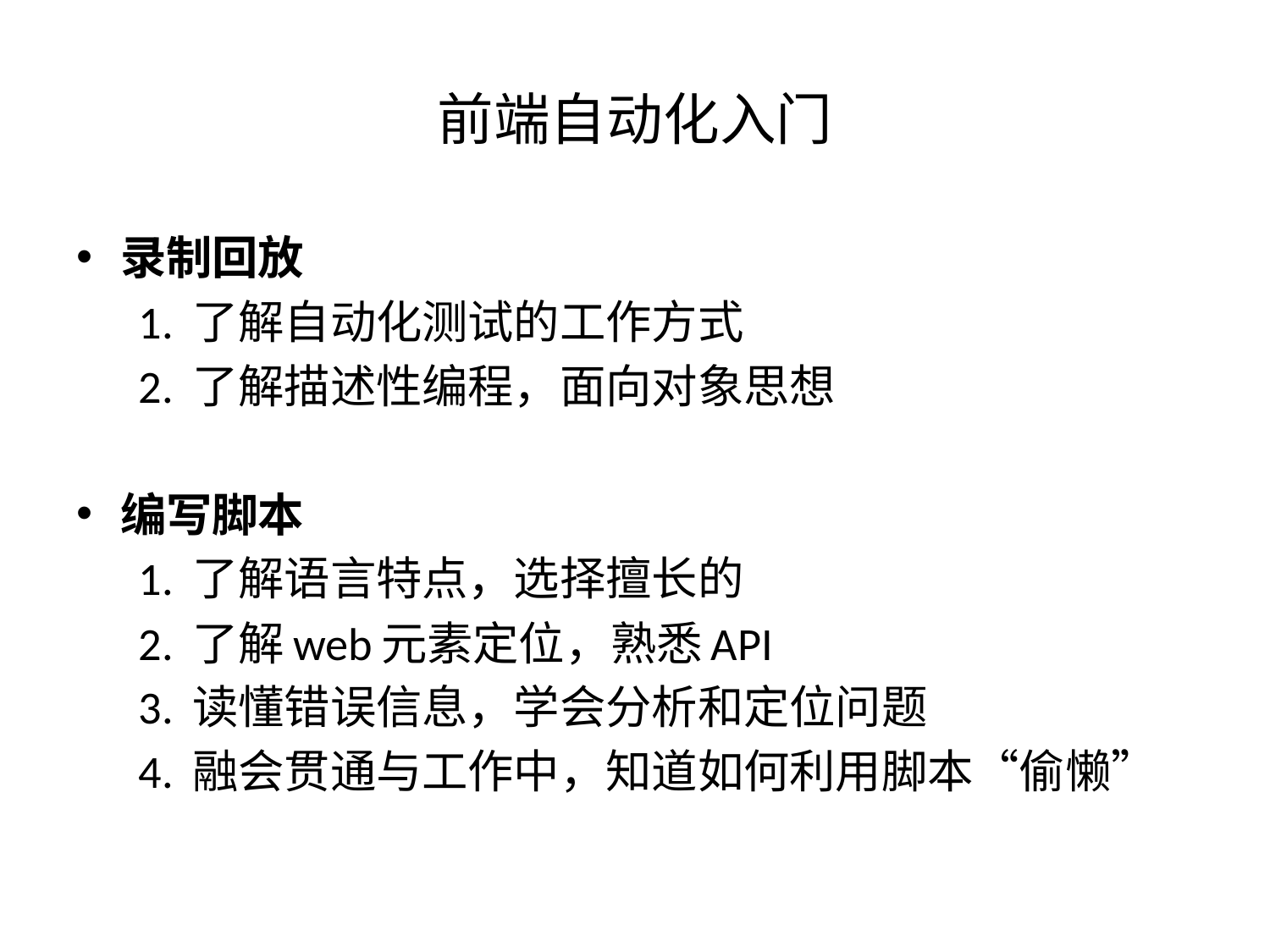

# 前端自动化入门
录制回放
      1. 了解自动化测试的工作方式
      2. 了解描述性编程，面向对象思想

编写脚本
      1. 了解语言特点，选择擅长的
      2. 了解web元素定位，熟悉API
      3. 读懂错误信息，学会分析和定位问题
      4. 融会贯通与工作中，知道如何利用脚本“偷懒”